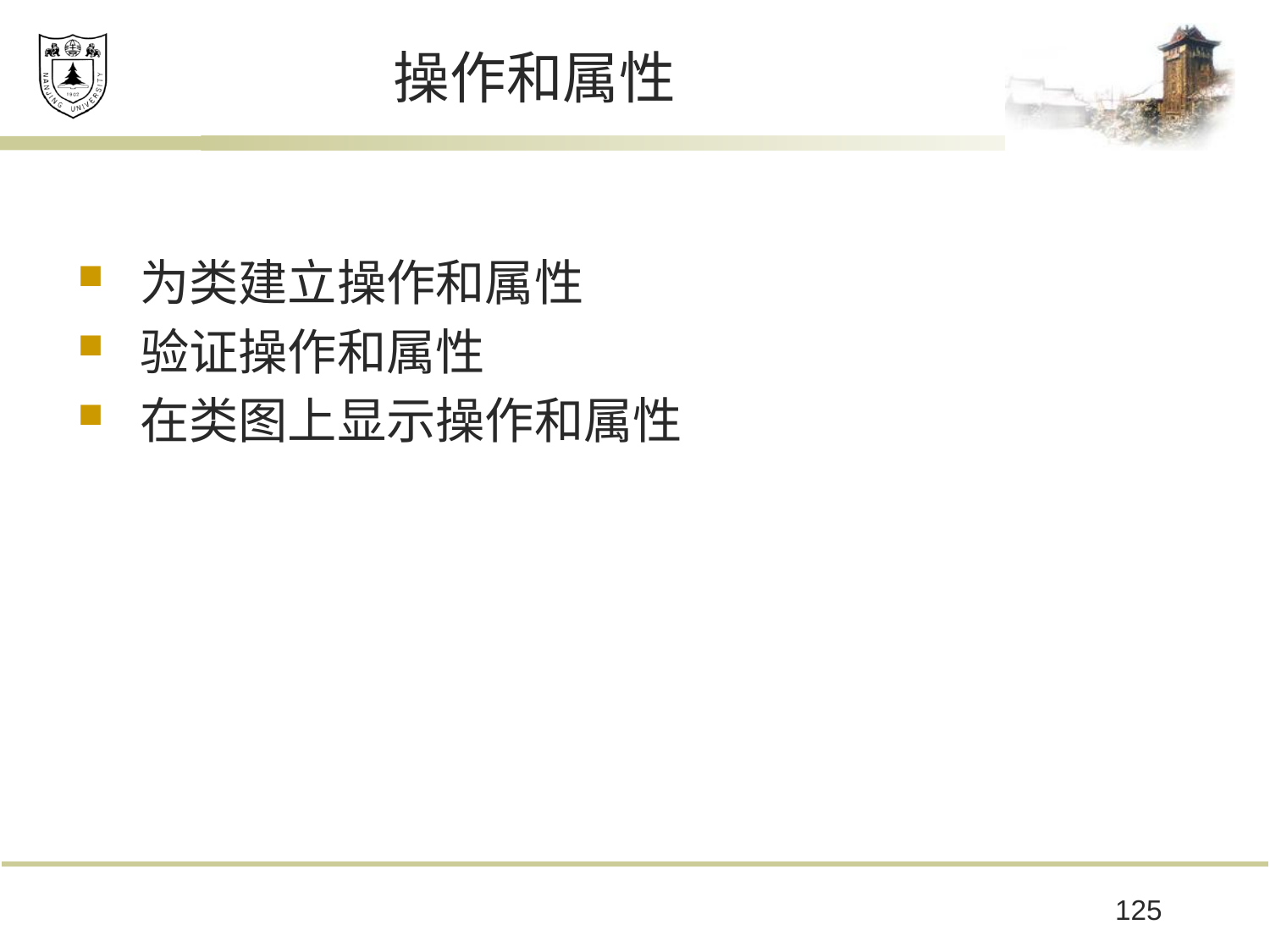

# 操作和属性

为类建立操作和属性
验证操作和属性
在类图上显示操作和属性
125